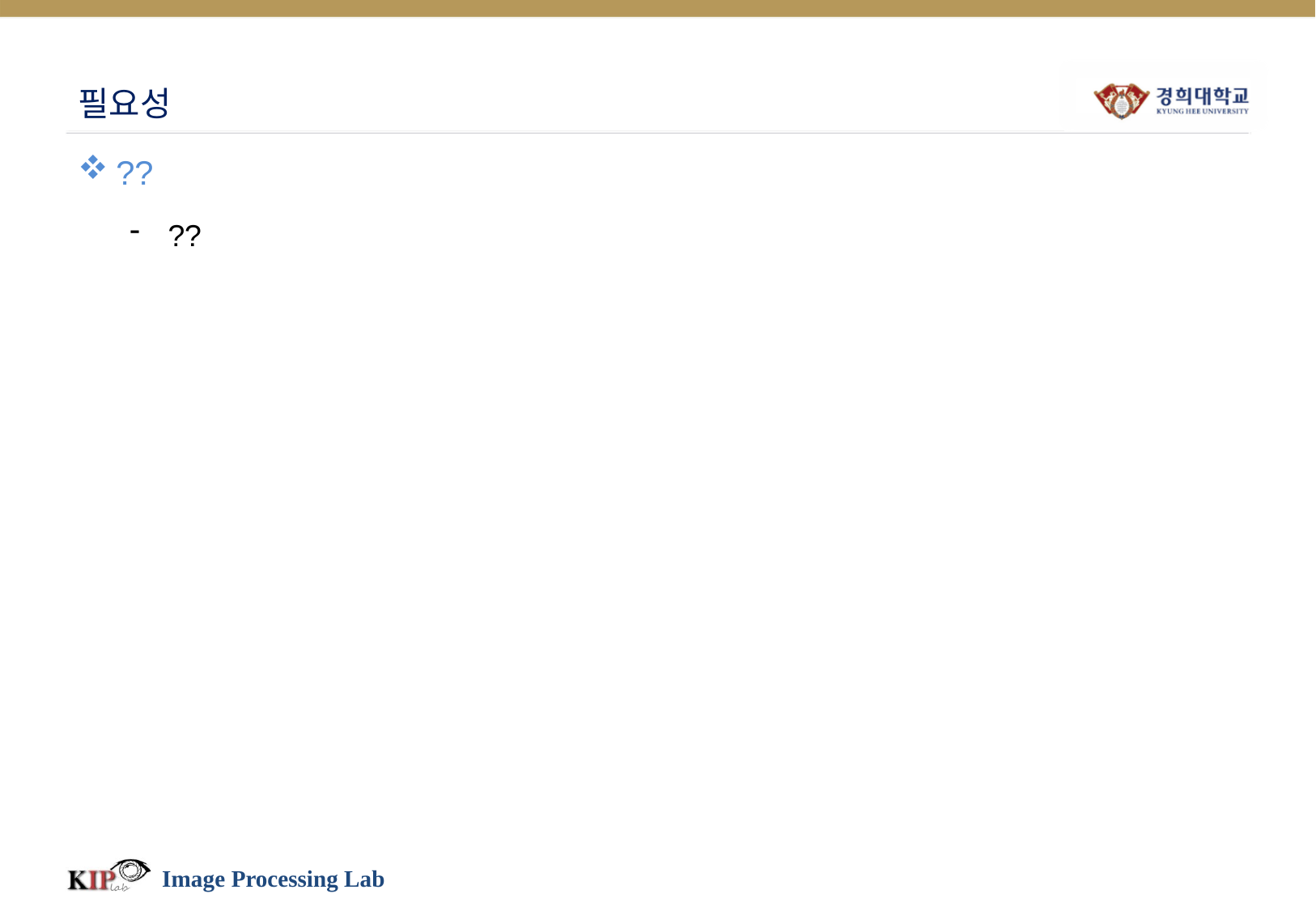

# 필요성
??
??
Image Processing Lab